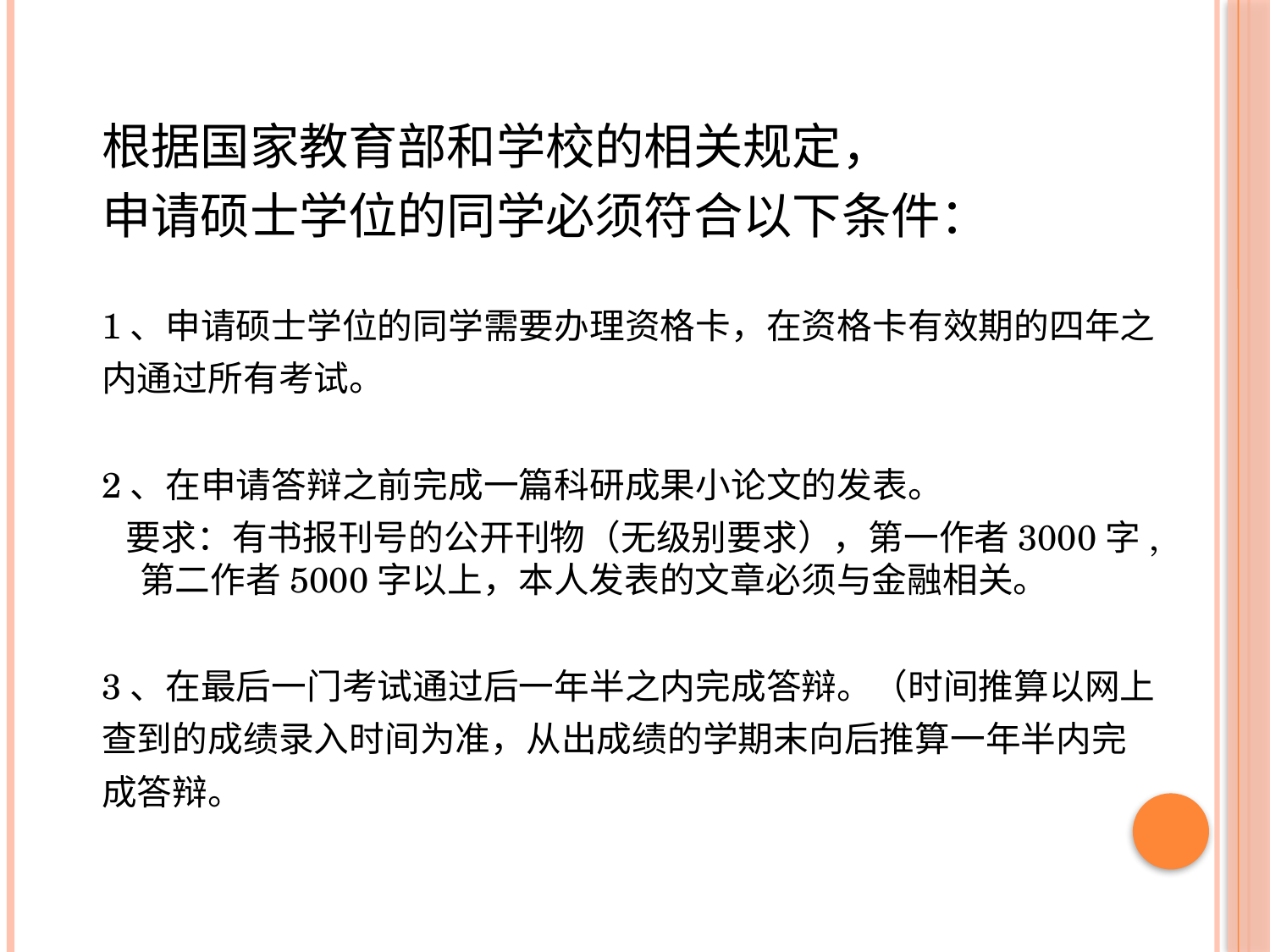

根据国家教育部和学校的相关规定，
申请硕士学位的同学必须符合以下条件：

1、申请硕士学位的同学需要办理资格卡，在资格卡有效期的四年之
内通过所有考试。

2、在申请答辩之前完成一篇科研成果小论文的发表。
  要求：有书报刊号的公开刊物（无级别要求），第一作者3000字,第二作者5000字以上，本人发表的文章必须与金融相关。

3、在最后一门考试通过后一年半之内完成答辩。（时间推算以网上
查到的成绩录入时间为准，从出成绩的学期末向后推算一年半内完
成答辩。